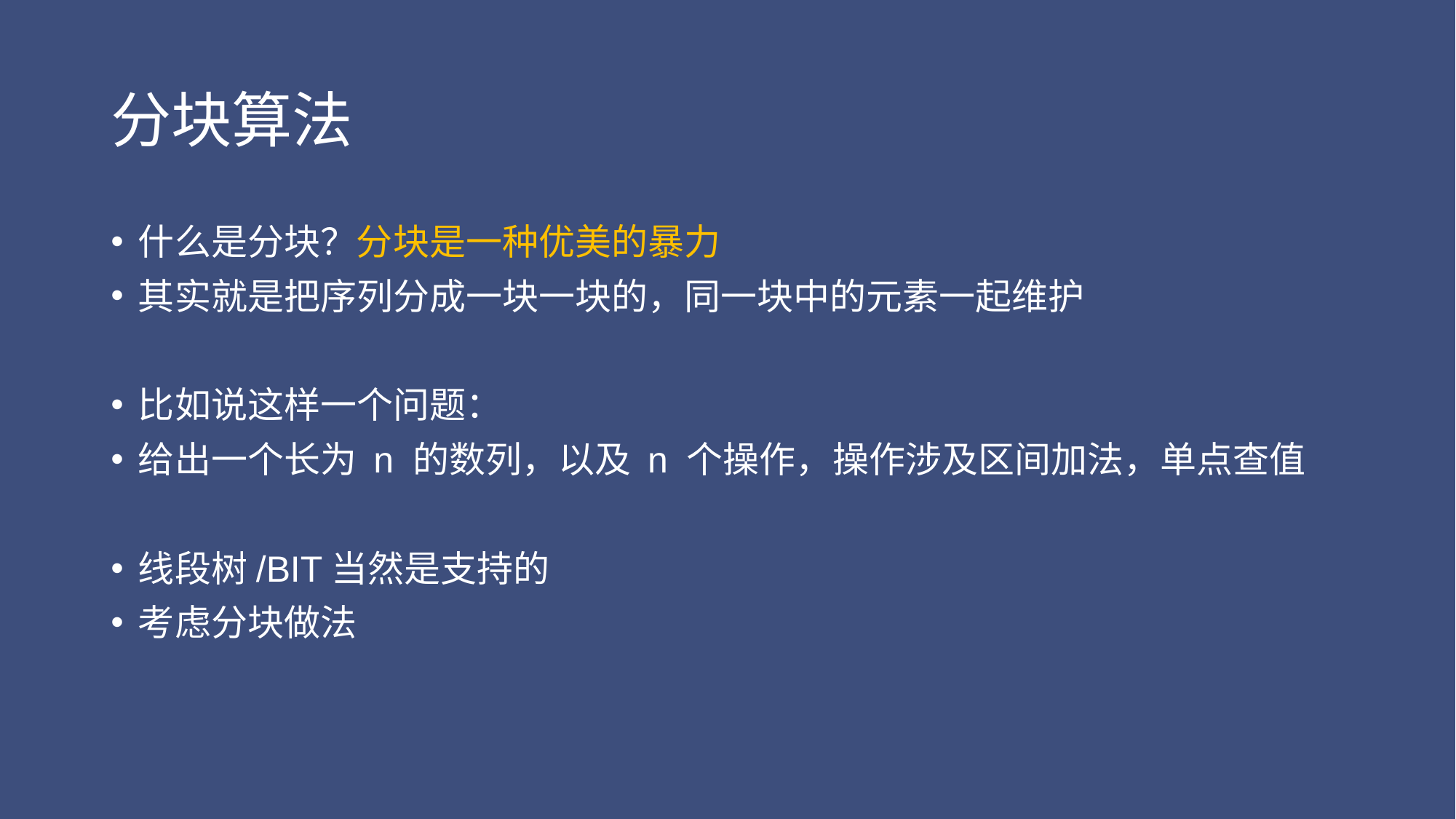

# 分块算法
什么是分块？分块是一种优美的暴力
其实就是把序列分成一块一块的，同一块中的元素一起维护

比如说这样一个问题：
给出一个长为 n 的数列，以及 n 个操作，操作涉及区间加法，单点查值

线段树/BIT当然是支持的
考虑分块做法